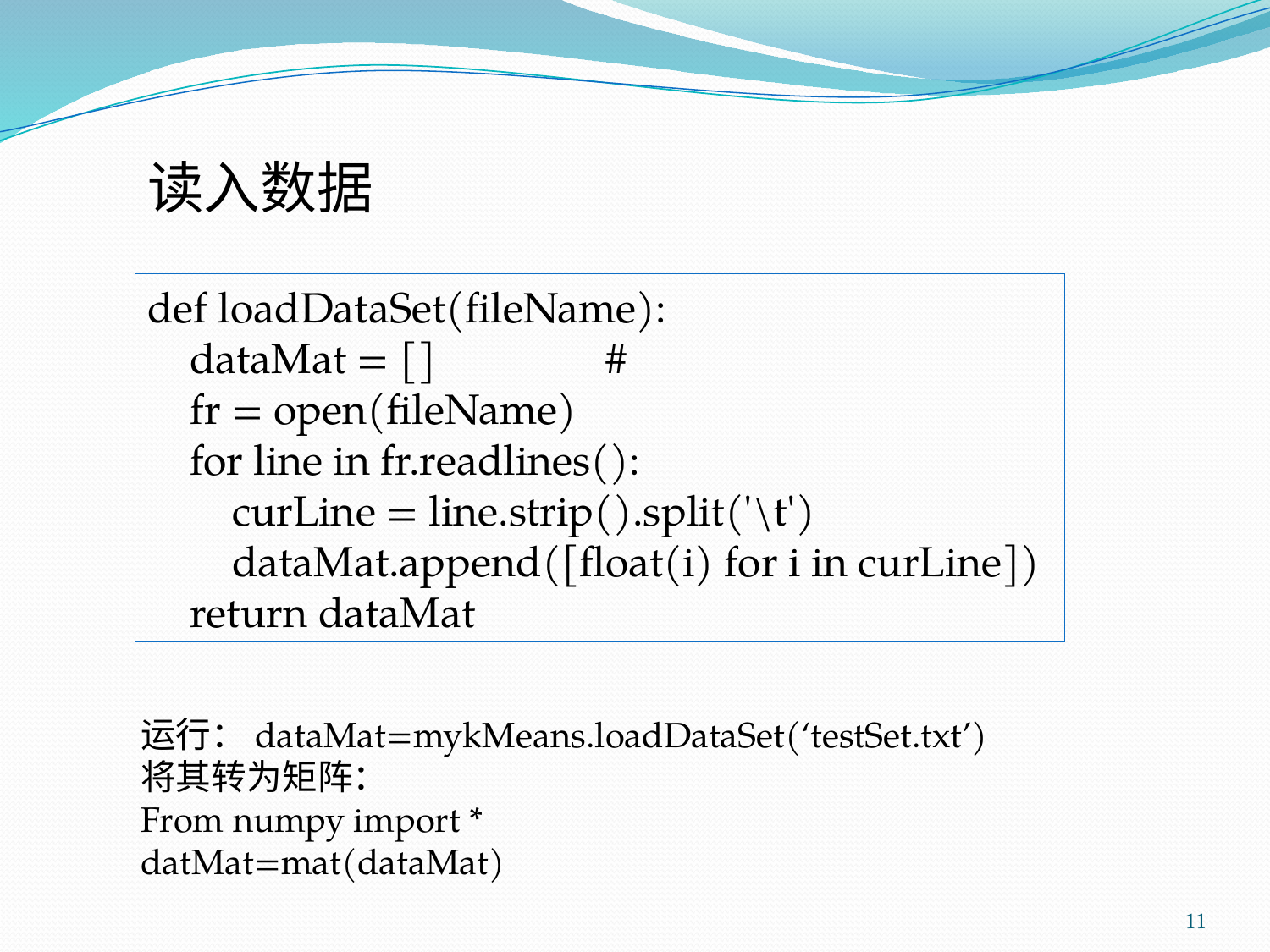

读入数据
def loadDataSet(fileName):
    dataMat = []                #
    fr = open(fileName)
    for line in fr.readlines():
        curLine = line.strip().split('\t')
        dataMat.append([float(i) for i in curLine])
    return dataMat
运行：dataMat=mykMeans.loadDataSet(‘testSet.txt’)
将其转为矩阵：
From numpy import *
datMat=mat(dataMat)
11